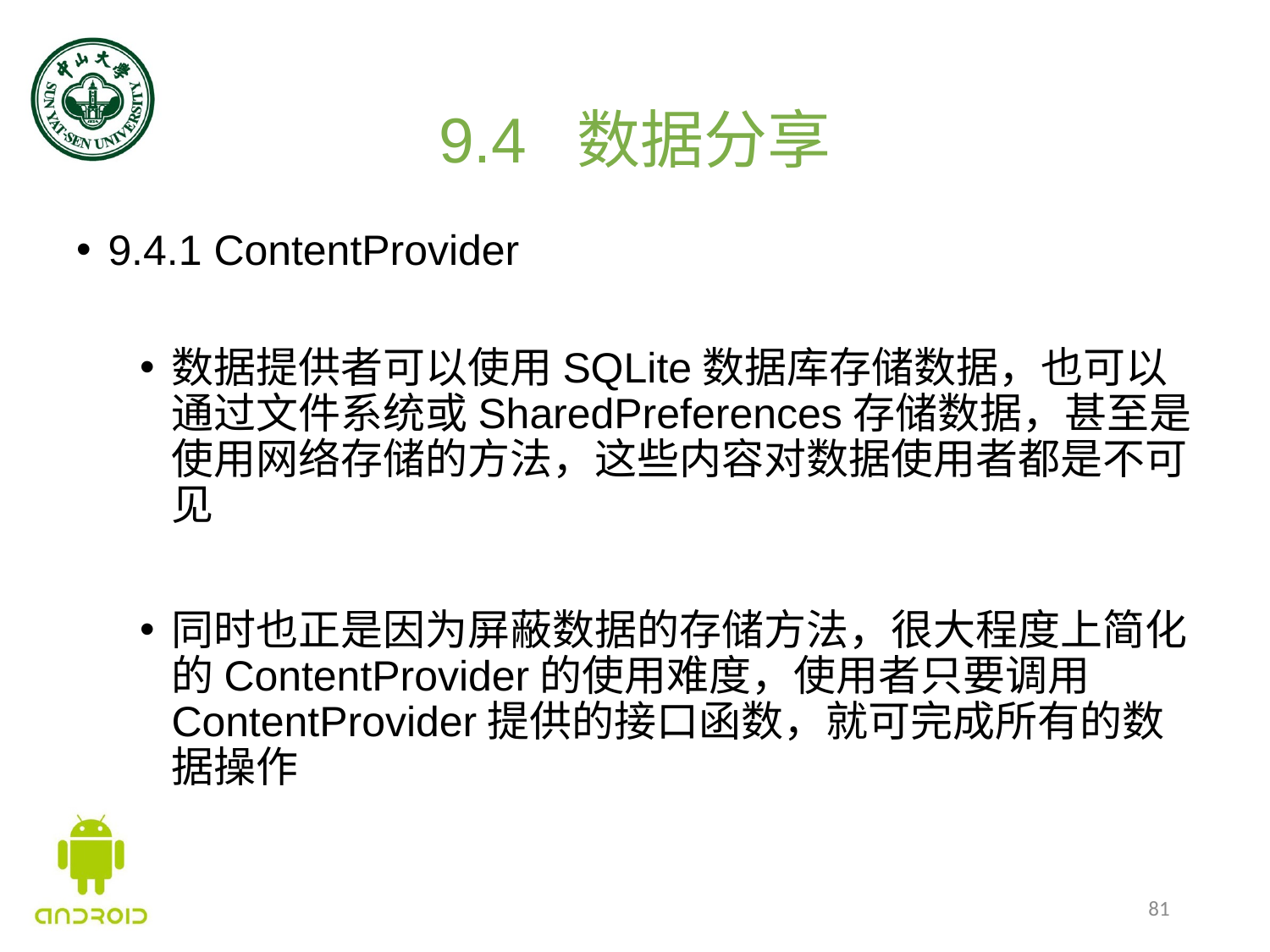

# 9.4  数据分享
9.4.1 ContentProvider

数据提供者可以使用SQLite数据库存储数据，也可以通过文件系统或SharedPreferences存储数据，甚至是使用网络存储的方法，这些内容对数据使用者都是不可见

同时也正是因为屏蔽数据的存储方法，很大程度上简化的ContentProvider的使用难度，使用者只要调用ContentProvider提供的接口函数，就可完成所有的数据操作

81